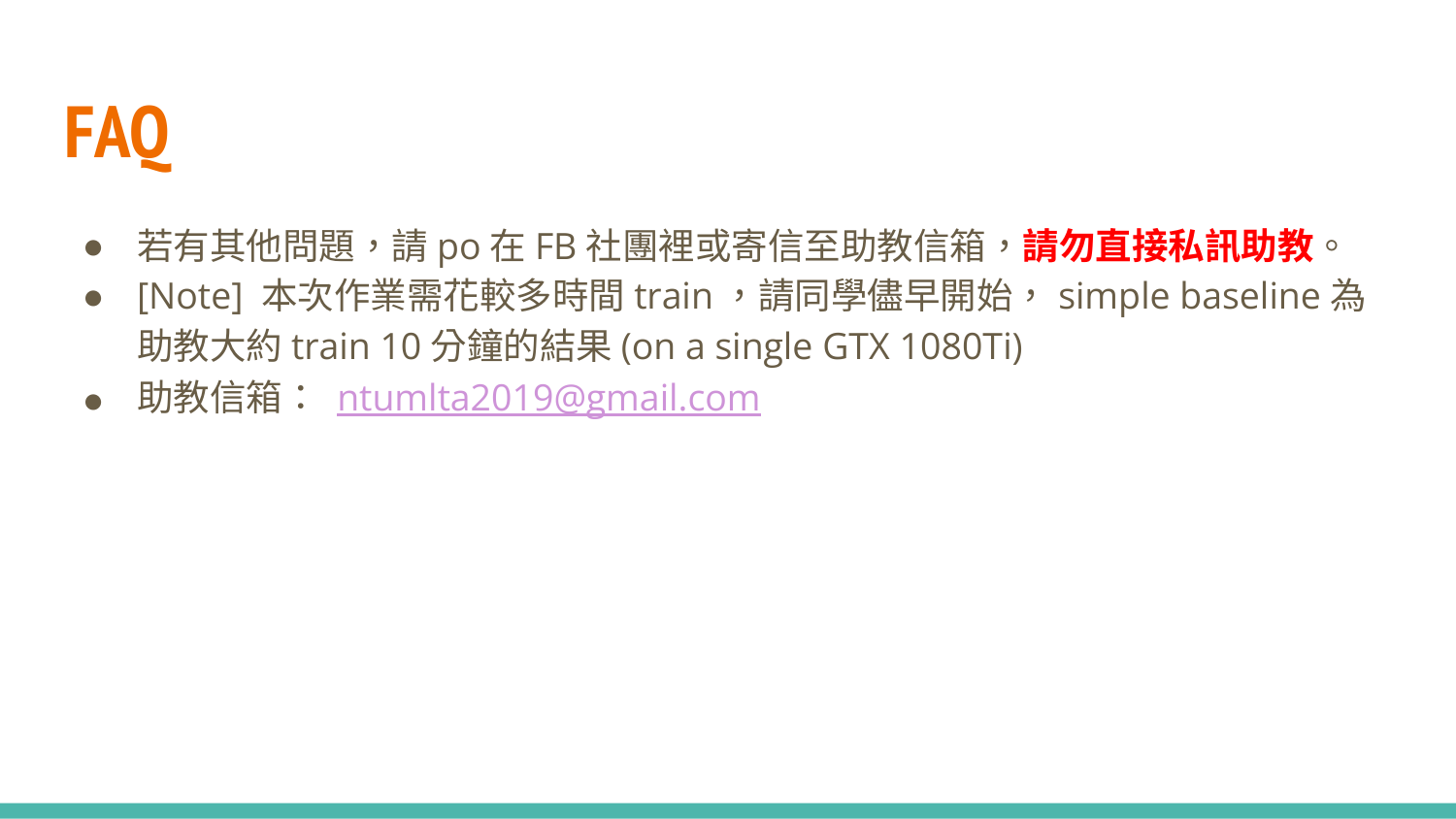

# FAQ
若有其他問題，請po在FB社團裡或寄信至助教信箱，請勿直接私訊助教。
[Note] 本次作業需花較多時間train，請同學儘早開始，simple baseline為助教大約train 10分鐘的結果(on a single GTX 1080Ti)
助教信箱： ntumlta2019@gmail.com